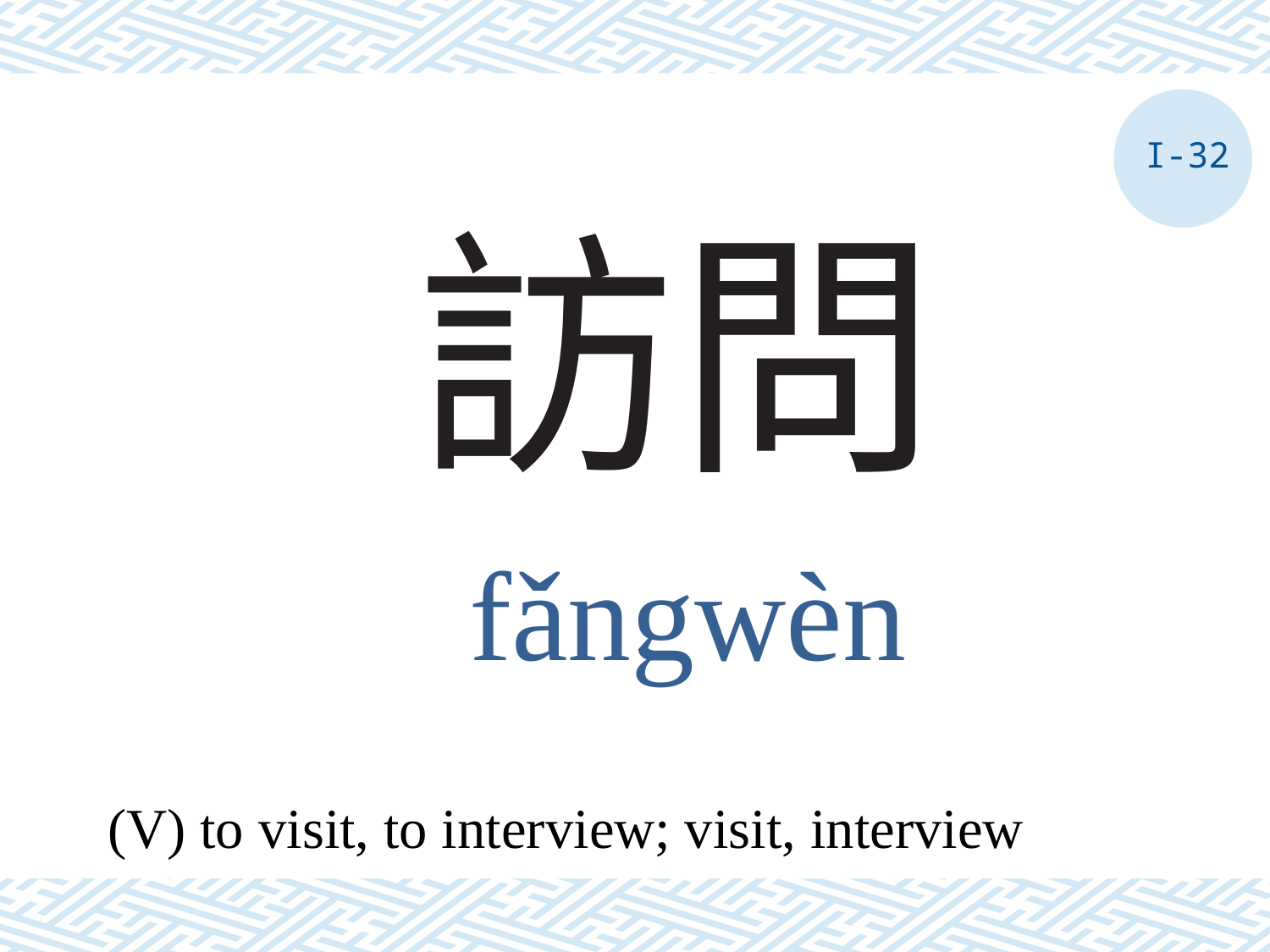

I-32

# 訪問
fǎngwèn
(V) to visit, to interview; visit, interview